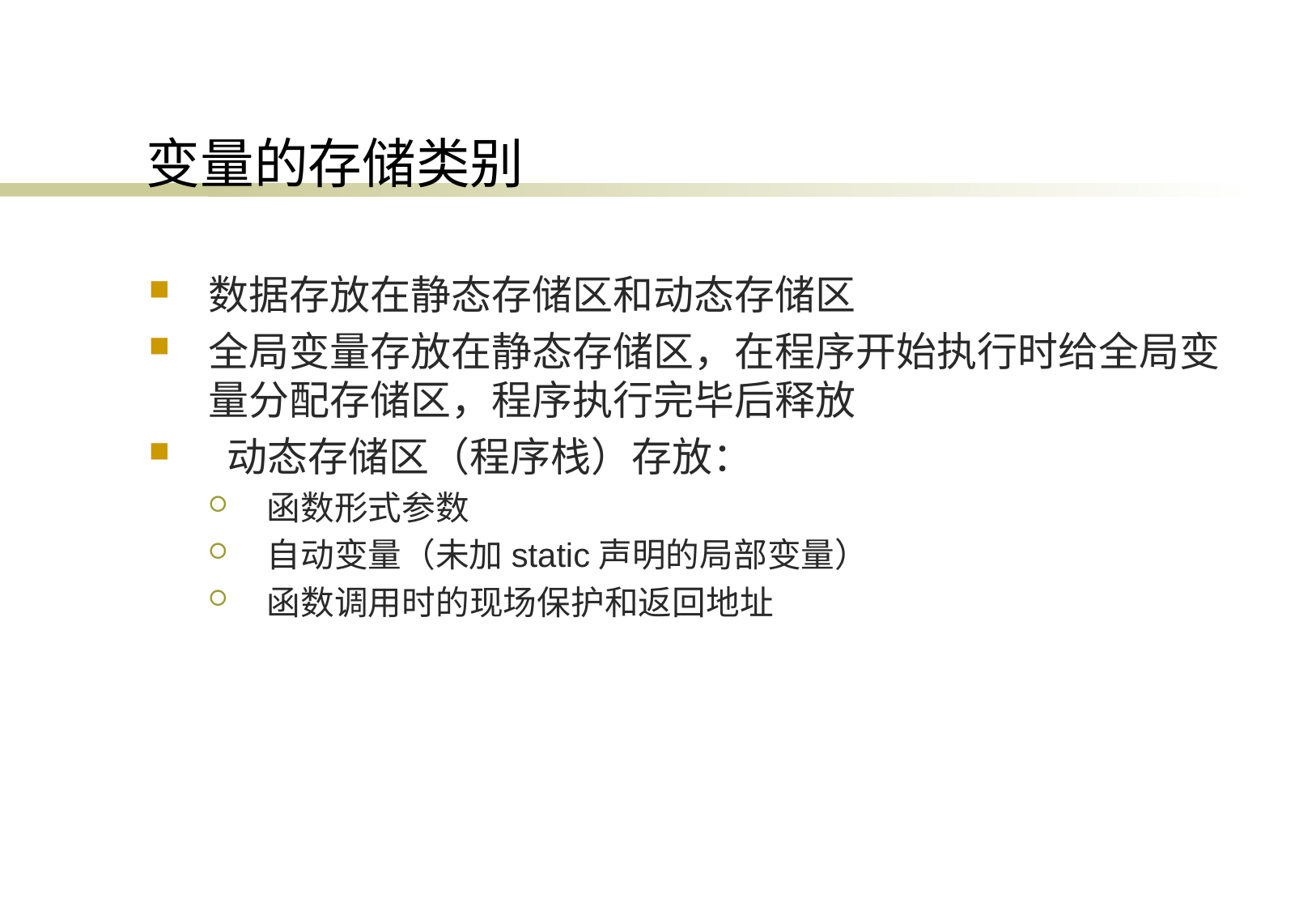

# 变量的存储类别
数据存放在静态存储区和动态存储区
全局变量存放在静态存储区，在程序开始执行时给全局变量分配存储区，程序执行完毕后释放
 动态存储区（程序栈）存放：
函数形式参数
自动变量（未加static声明的局部变量）
函数调用时的现场保护和返回地址